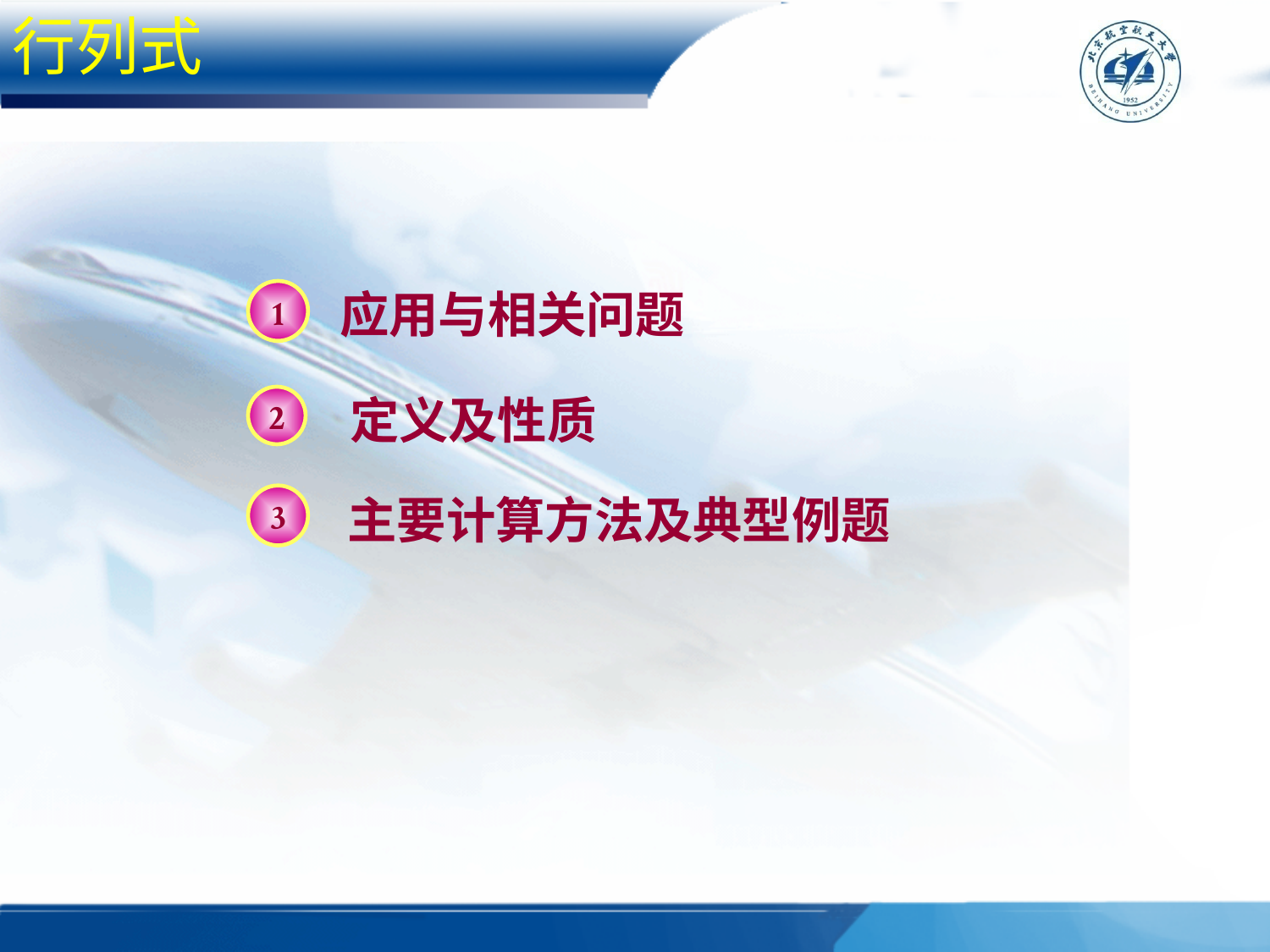

行列式
应用与相关问题
1
定义及性质
2
主要计算方法及典型例题
3